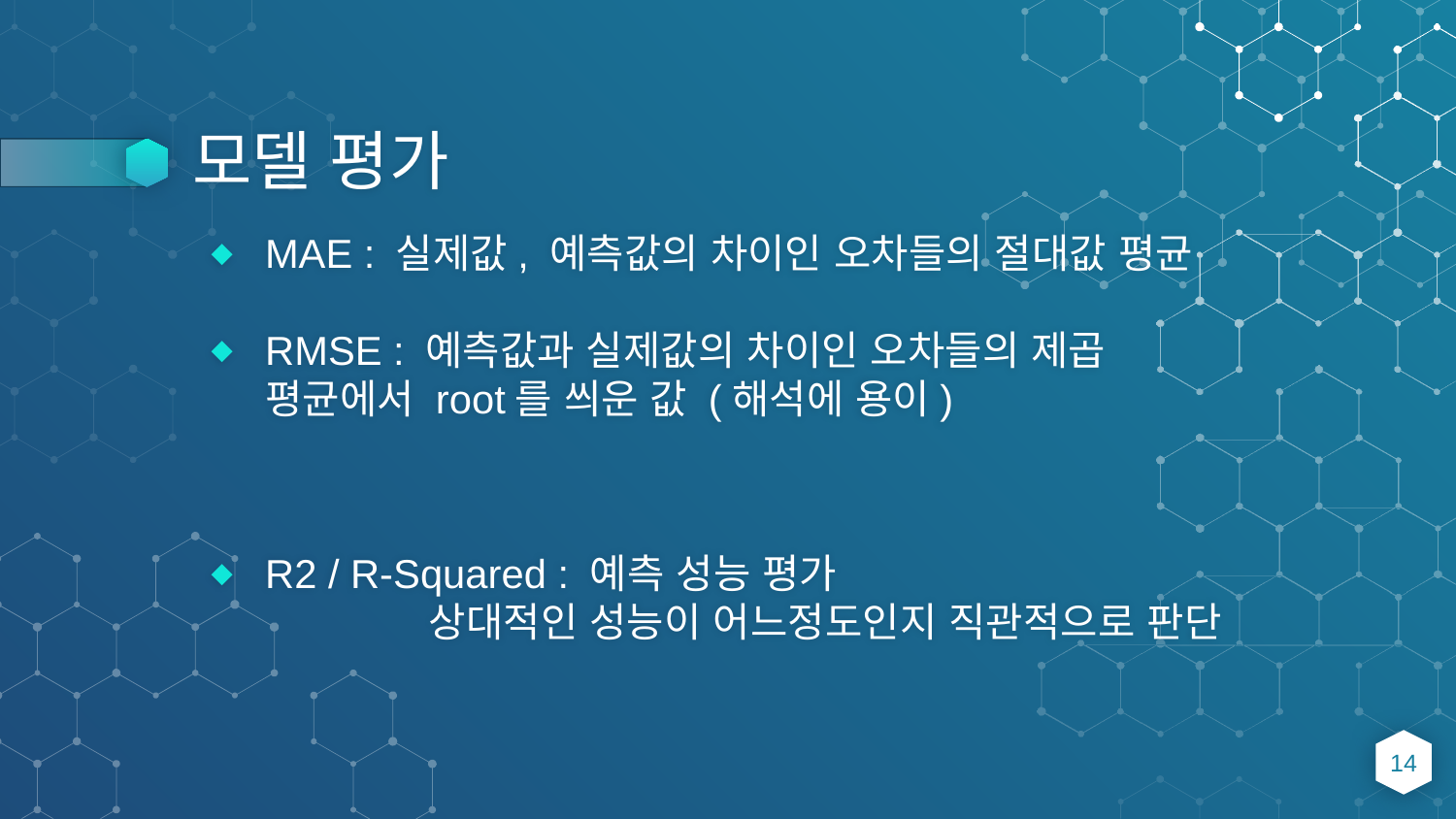

# 모델 평가
MAE : 실제값, 예측값의 차이인 오차들의 절대값 평균

RMSE : 예측값과 실제값의 차이인 오차들의 제곱 평균에서 root를 씌운 값 (해석에 용이)

R2 / R-Squared : 예측 성능 평가
	상대적인 성능이 어느정도인지 직관적으로 판단
14